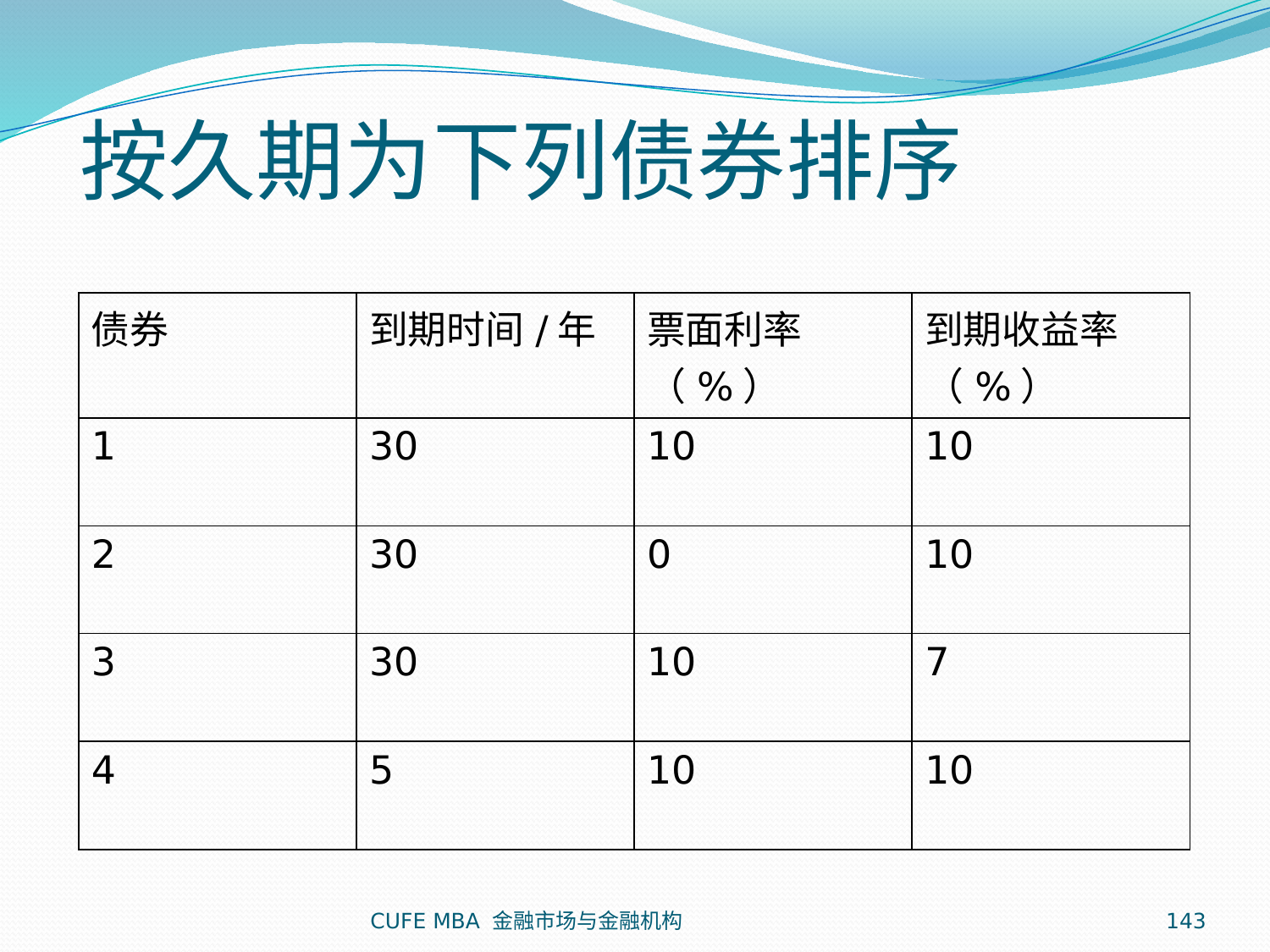

# 按久期为下列债券排序
| 债券 | 到期时间/年 | 票面利率（%） | 到期收益率（%） |
| --- | --- | --- | --- |
| 1 | 30 | 10 | 10 |
| 2 | 30 | 0 | 10 |
| 3 | 30 | 10 | 7 |
| 4 | 5 | 10 | 10 |
CUFE MBA 金融市场与金融机构
143